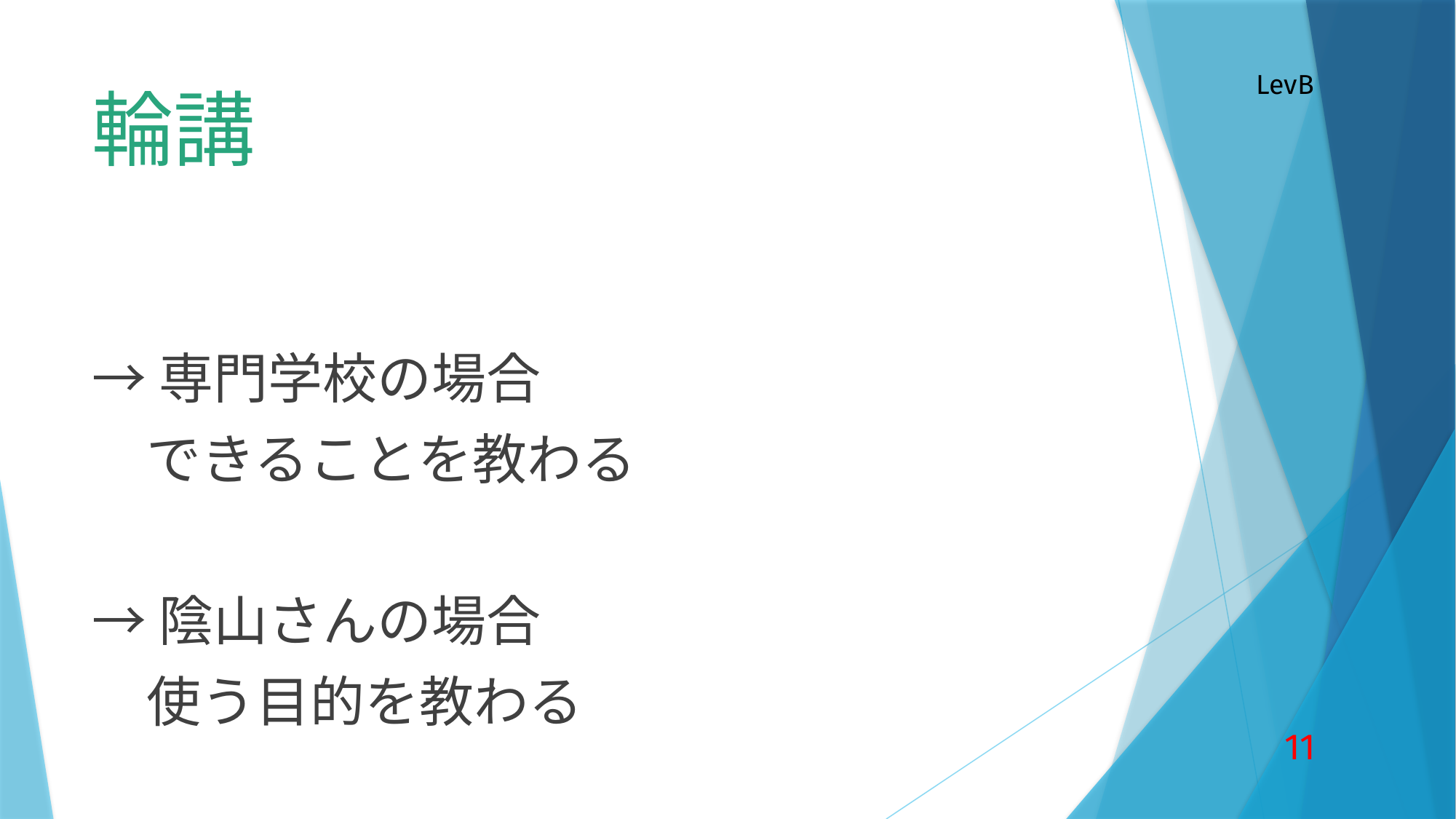

# 輪講

→専門学校の場合
　できることを教わる

→陰山さんの場合
　使う目的を教わる
11